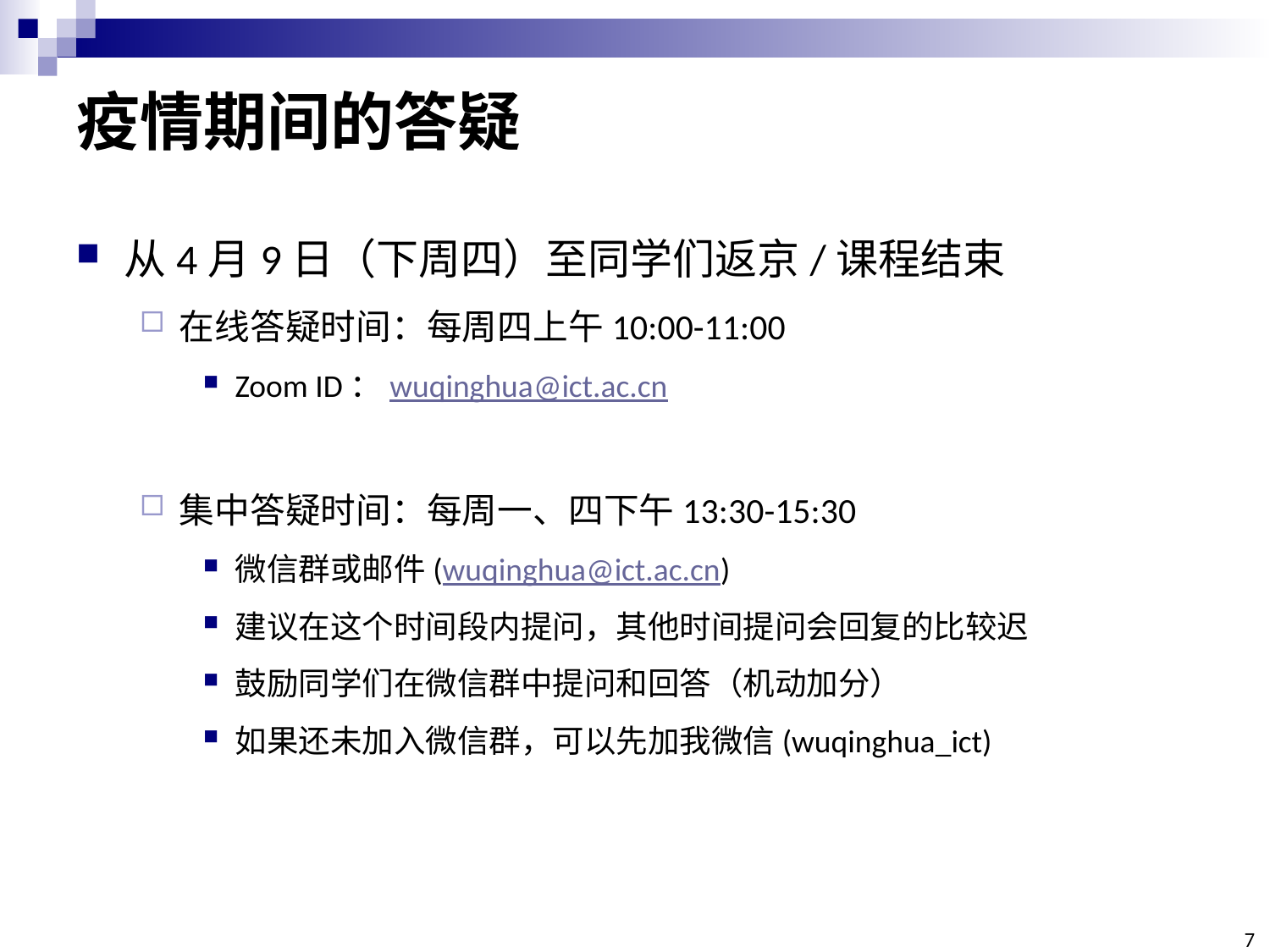

# 疫情期间的答疑
从4月9日（下周四）至同学们返京/课程结束
在线答疑时间：每周四上午10:00-11:00
Zoom ID：wuqinghua@ict.ac.cn

集中答疑时间：每周一、四下午13:30-15:30
微信群或邮件(wuqinghua@ict.ac.cn)
建议在这个时间段内提问，其他时间提问会回复的比较迟
鼓励同学们在微信群中提问和回答（机动加分）
如果还未加入微信群，可以先加我微信(wuqinghua_ict)
7